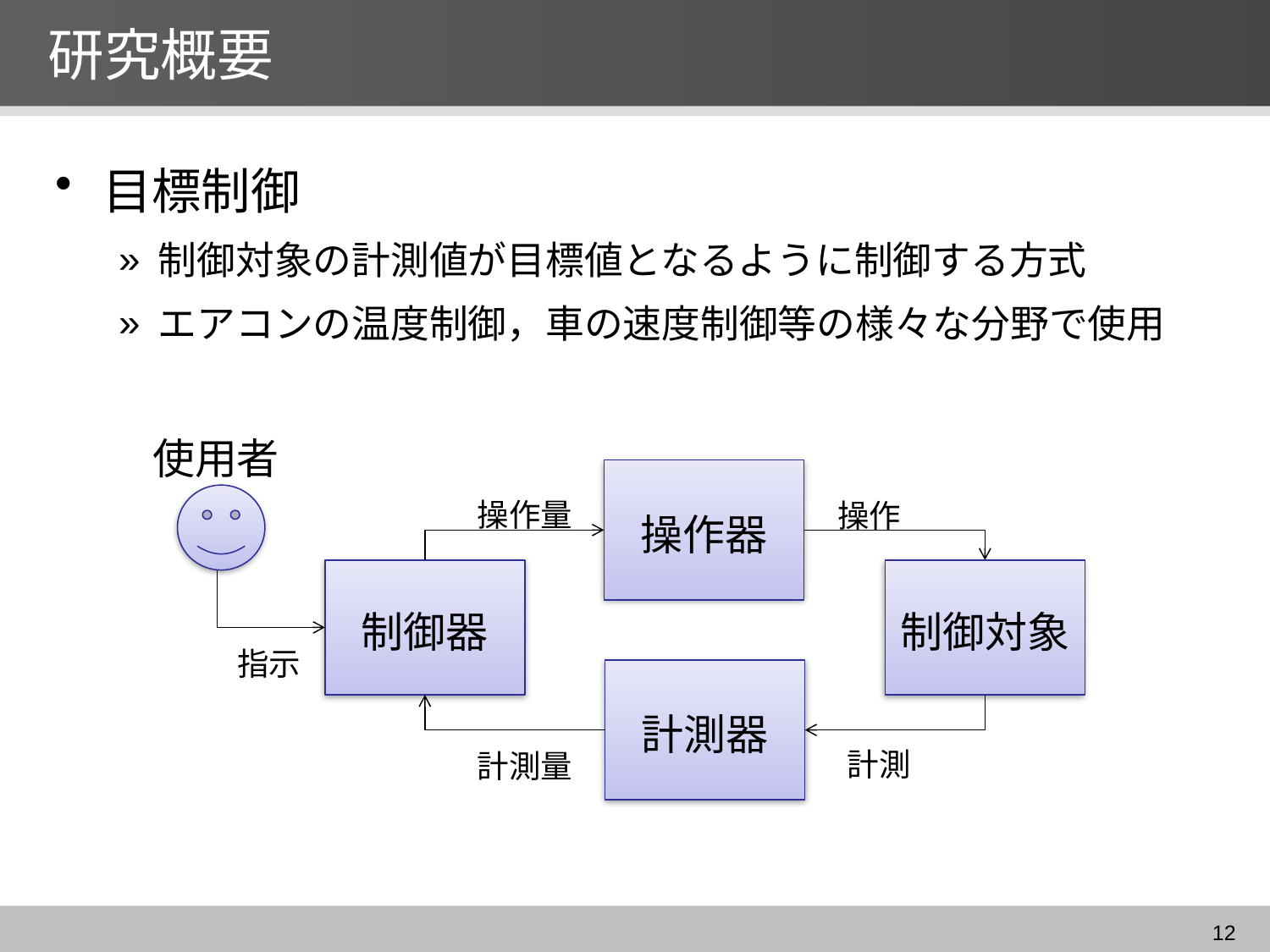

# 研究概要
目標制御
制御対象の計測値が目標値となるように制御する方式
エアコンの温度制御，車の速度制御等の様々な分野で使用
使用者
操作器

操作量
操作
制御器
制御対象
指示
計測器
計測
計測量
12